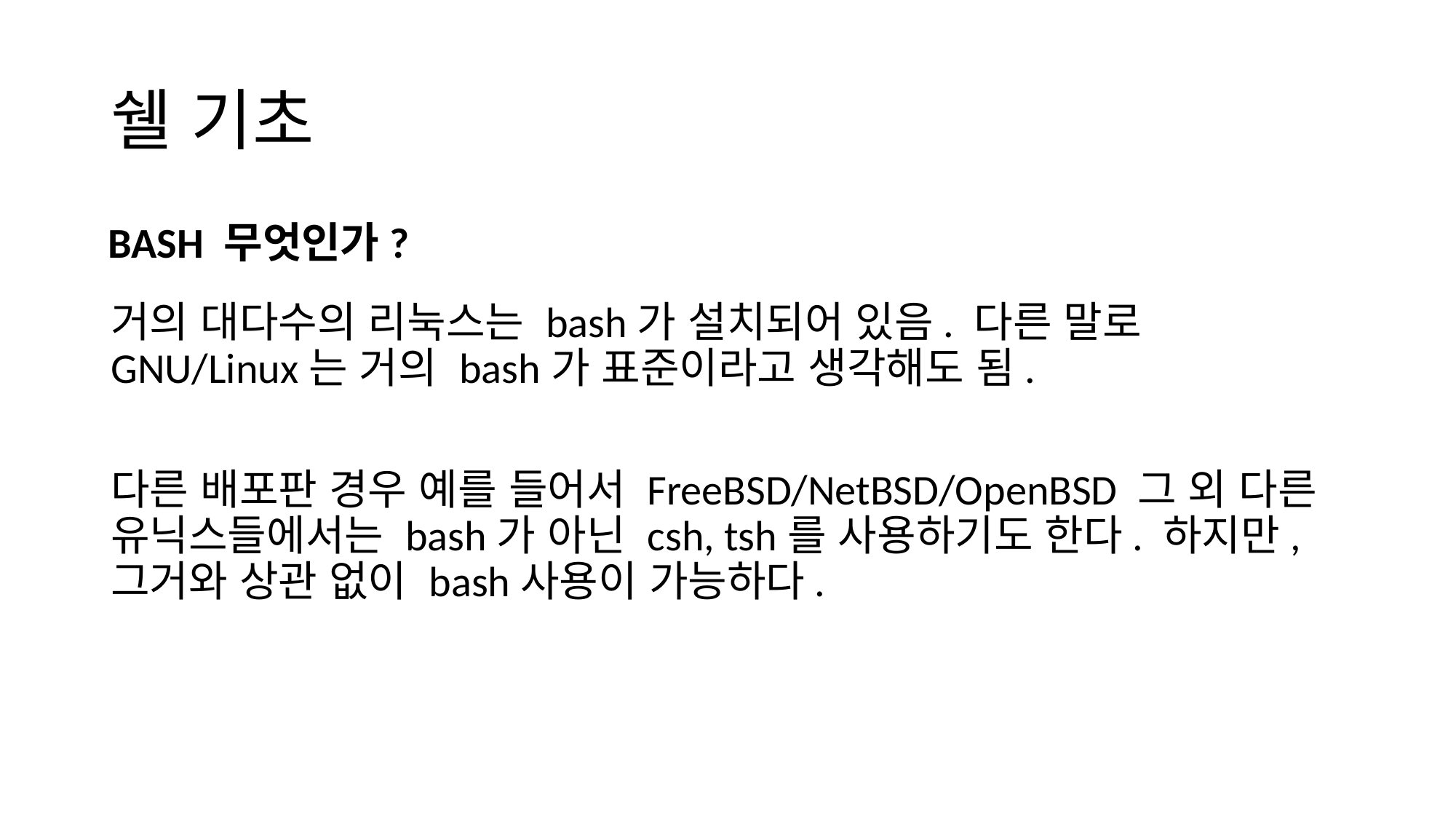

# 쉘 기초
BASH 무엇인가?
거의 대다수의 리눅스는 bash가 설치되어 있음. 다른 말로 GNU/Linux는 거의 bash가 표준이라고 생각해도 됨.

다른 배포판 경우 예를 들어서 FreeBSD/NetBSD/OpenBSD 그 외 다른 유닉스들에서는 bash가 아닌 csh, tsh를 사용하기도 한다. 하지만, 그거와 상관 없이 bash사용이 가능하다.